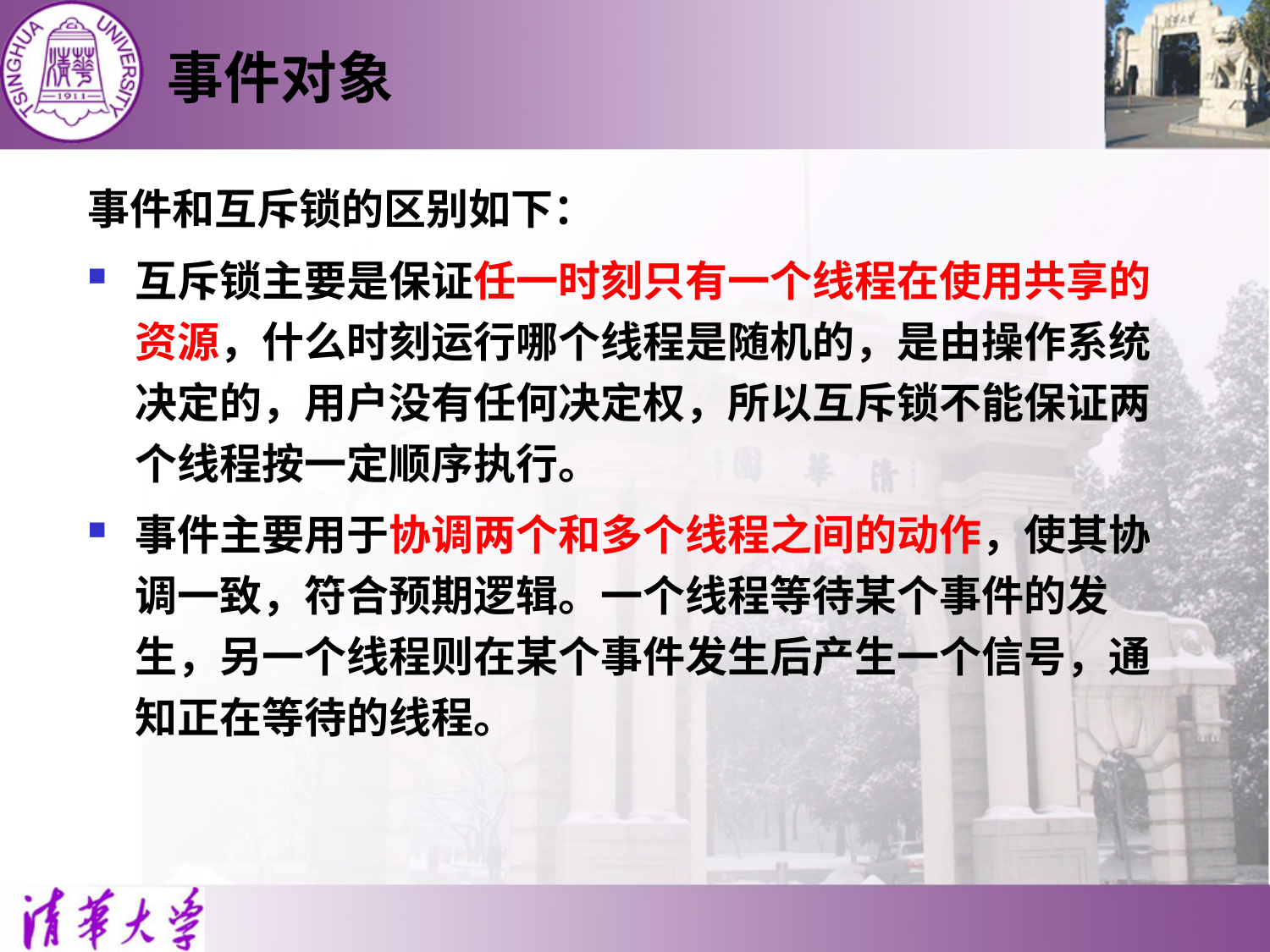

# 事件对象
事件和互斥锁的区别如下：
互斥锁主要是保证任一时刻只有一个线程在使用共享的资源，什么时刻运行哪个线程是随机的，是由操作系统决定的，用户没有任何决定权，所以互斥锁不能保证两个线程按一定顺序执行。
事件主要用于协调两个和多个线程之间的动作，使其协调一致，符合预期逻辑。一个线程等待某个事件的发生，另一个线程则在某个事件发生后产生一个信号，通知正在等待的线程。